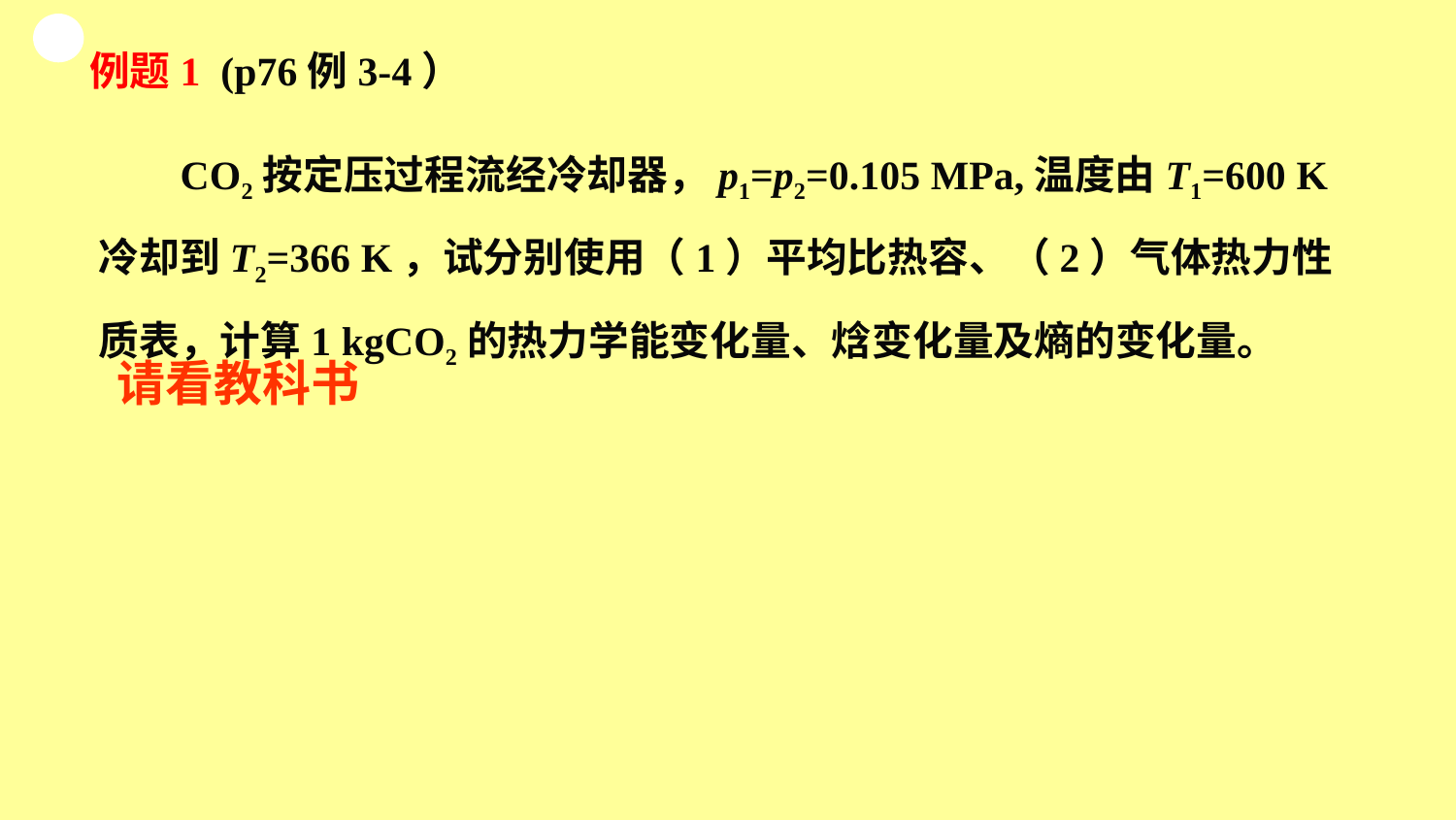

例题1  (p76例3-4）
        CO2按定压过程流经冷却器，p1=p2=0.105 MPa,温度由T1=600 K冷却到T2=366 K，试分别使用（1）平均比热容、（2）气体热力性质表，计算1 kgCO2的热力学能变化量、焓变化量及熵的变化量。
请看教科书